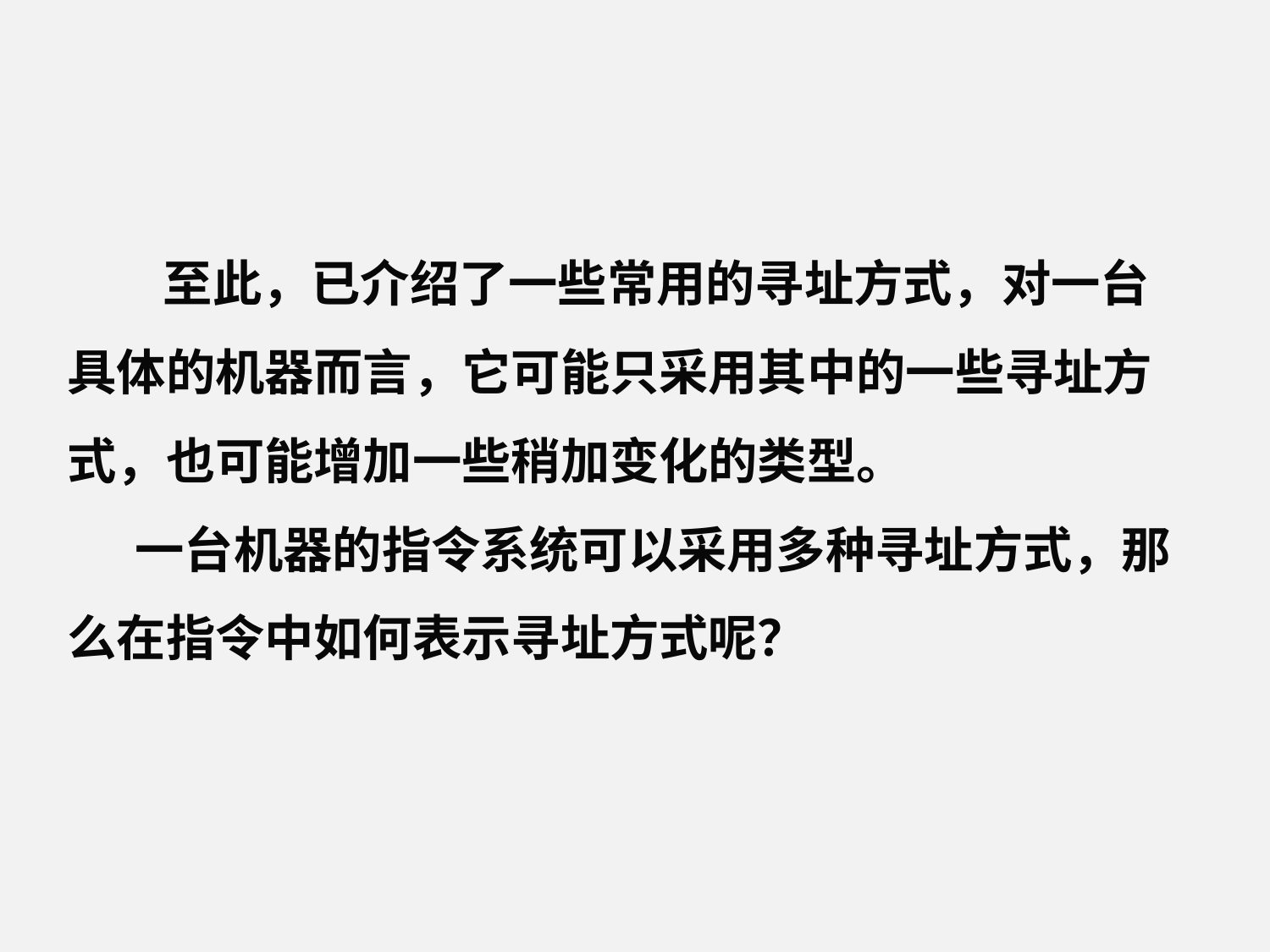

至此，已介绍了一些常用的寻址方式，对一台具体的机器而言，它可能只采用其中的一些寻址方式，也可能增加一些稍加变化的类型。
     一台机器的指令系统可以采用多种寻址方式，那么在指令中如何表示寻址方式呢？
78